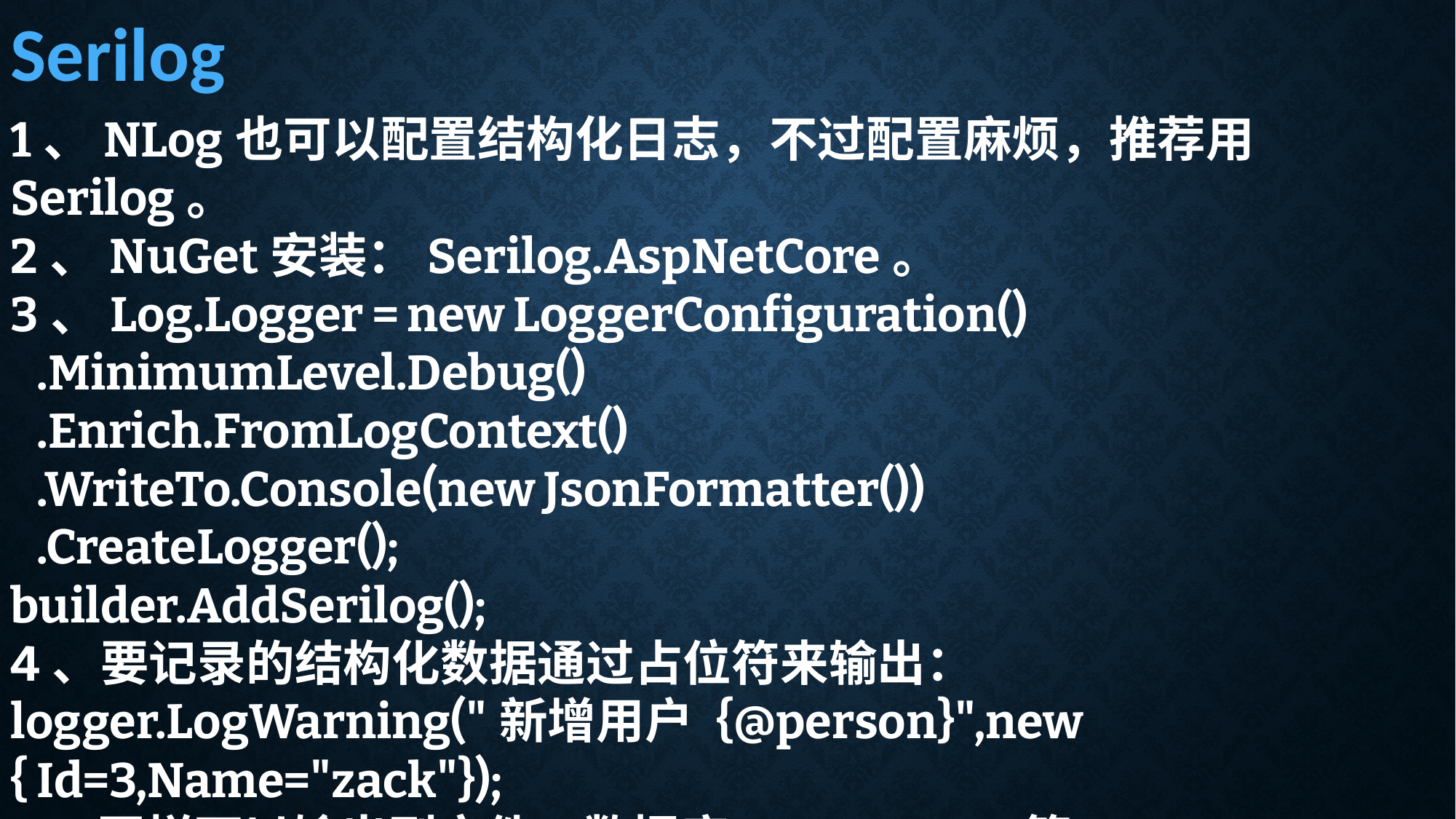

Serilog
1、NLog也可以配置结构化日志，不过配置麻烦，推荐用Serilog。
2、NuGet安装：Serilog.AspNetCore。
3、Log.Logger = new LoggerConfiguration()
   .MinimumLevel.Debug()
   .Enrich.FromLogContext()
   .WriteTo.Console(new JsonFormatter())
   .CreateLogger();
builder.AddSerilog();
4、要记录的结构化数据通过占位符来输出：logger.LogWarning("新增用户 {@person}",new { Id=3,Name="zack"});
5、同样可以输出到文件、数据库、MongoDB等。